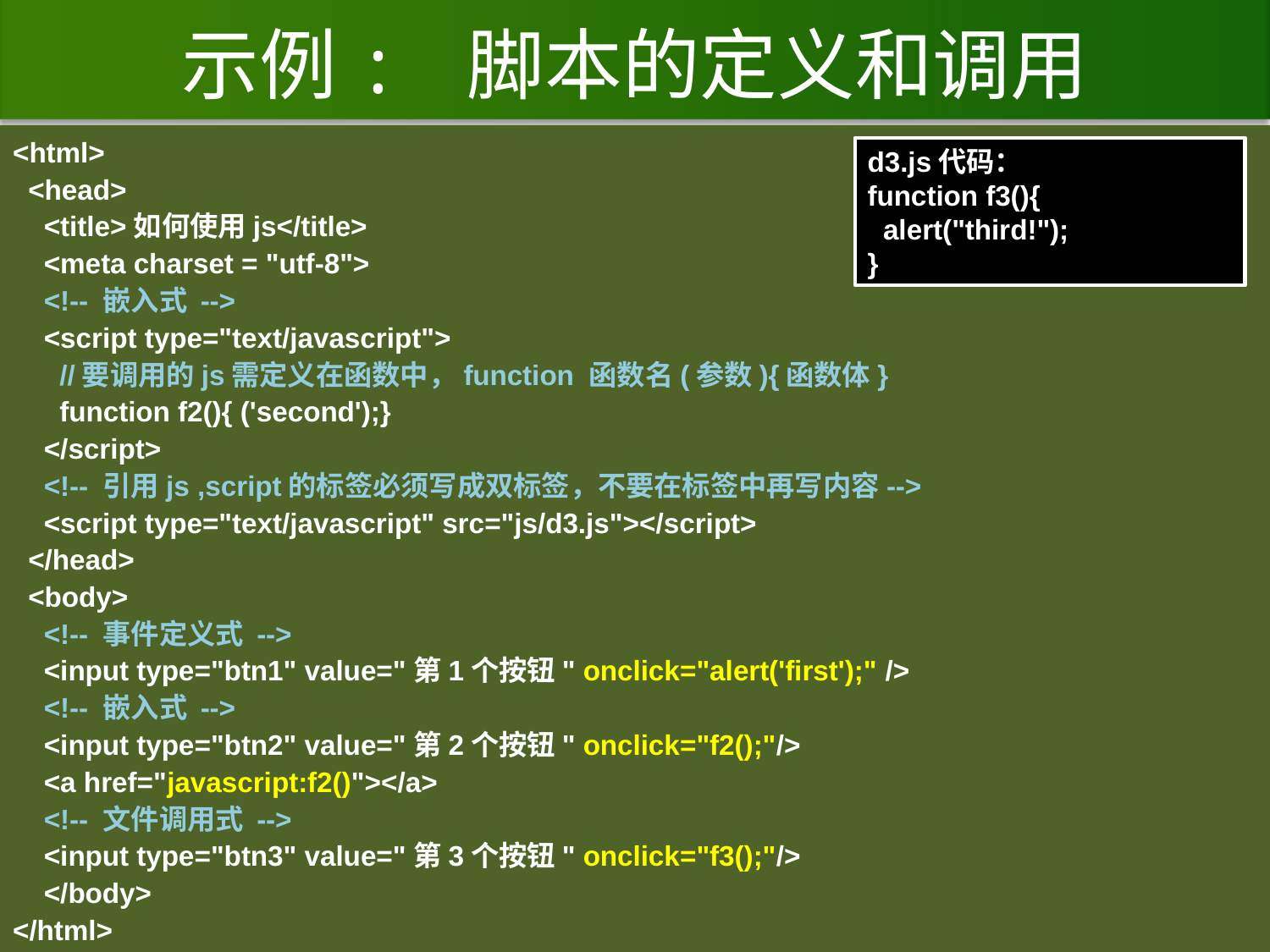

# 示例: 脚本的定义和调用
<html>
  <head>
    <title>如何使用js</title>
    <meta charset = "utf-8">
    <!-- 嵌入式 -->
    <script type="text/javascript">
      //要调用的js需定义在函数中，function 函数名(参数){函数体}
      function f2(){ ('second');}
    </script>
    <!-- 引用js ,script的标签必须写成双标签，不要在标签中再写内容-->
    <script type="text/javascript" src="js/d3.js"></script>
  </head>
  <body>
    <!-- 事件定义式 -->
    <input type="btn1" value="第1个按钮" onclick="alert('first');" />
    <!-- 嵌入式 -->
    <input type="btn2" value="第2个按钮" onclick="f2();"/>
    <a href="javascript:f2()"></a>
    <!-- 文件调用式 -->
    <input type="btn3" value="第3个按钮" onclick="f3();"/>
    </body>
</html>
d3.js代码：
function f3(){
  alert("third!");
}